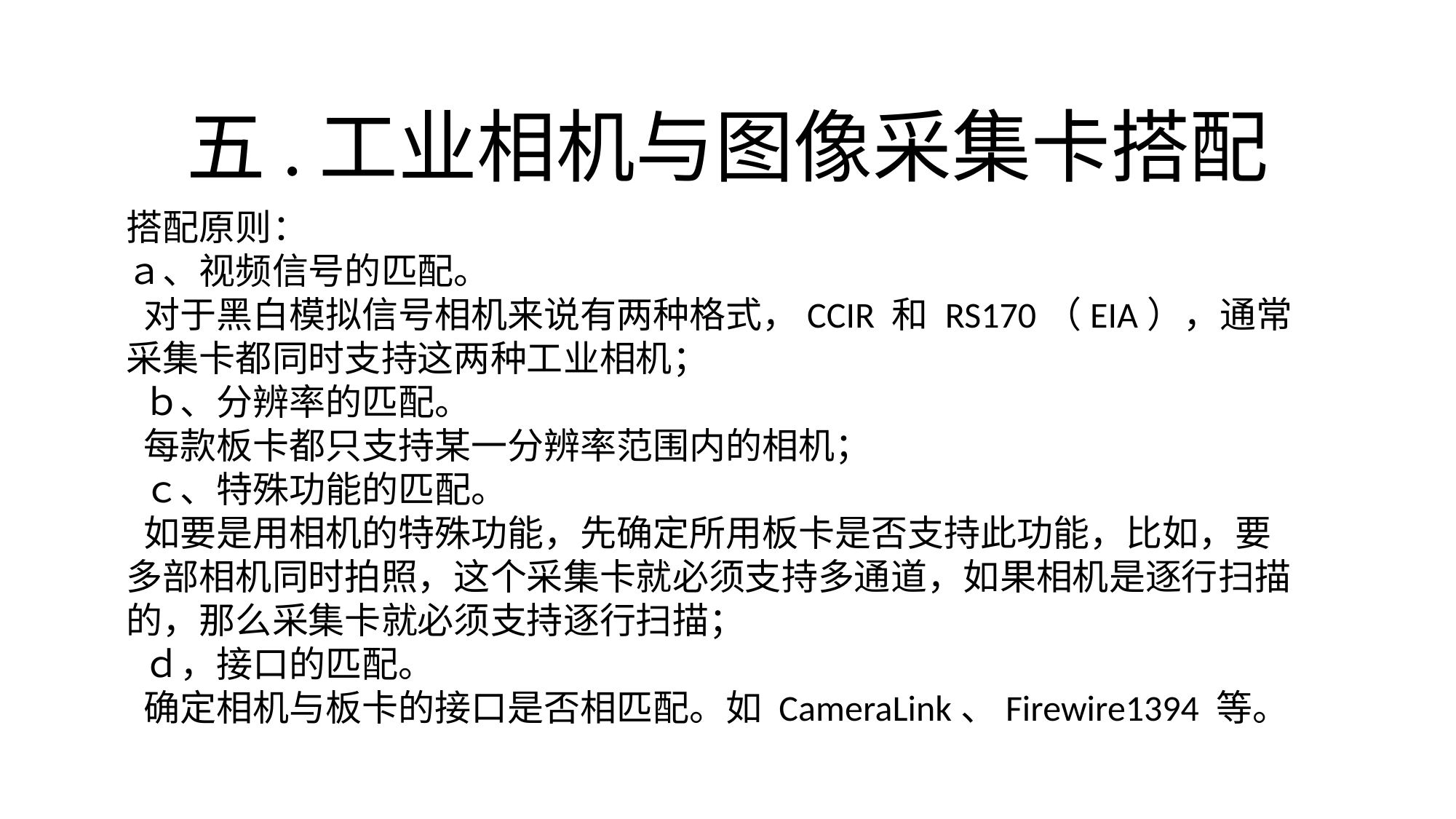

# 五.工业相机与图像采集卡搭配
搭配原则：
ａ、视频信号的匹配。
 对于黑白模拟信号相机来说有两种格式，CCIR 和 RS170（EIA），通常采集卡都同时支持这两种工业相机；
 ｂ、分辨率的匹配。
 每款板卡都只支持某一分辨率范围内的相机；
 ｃ、特殊功能的匹配。
 如要是用相机的特殊功能，先确定所用板卡是否支持此功能，比如，要多部相机同时拍照，这个采集卡就必须支持多通道，如果相机是逐行扫描的，那么采集卡就必须支持逐行扫描；
 ｄ，接口的匹配。
 确定相机与板卡的接口是否相匹配。如 CameraLink、Firewire1394 等。